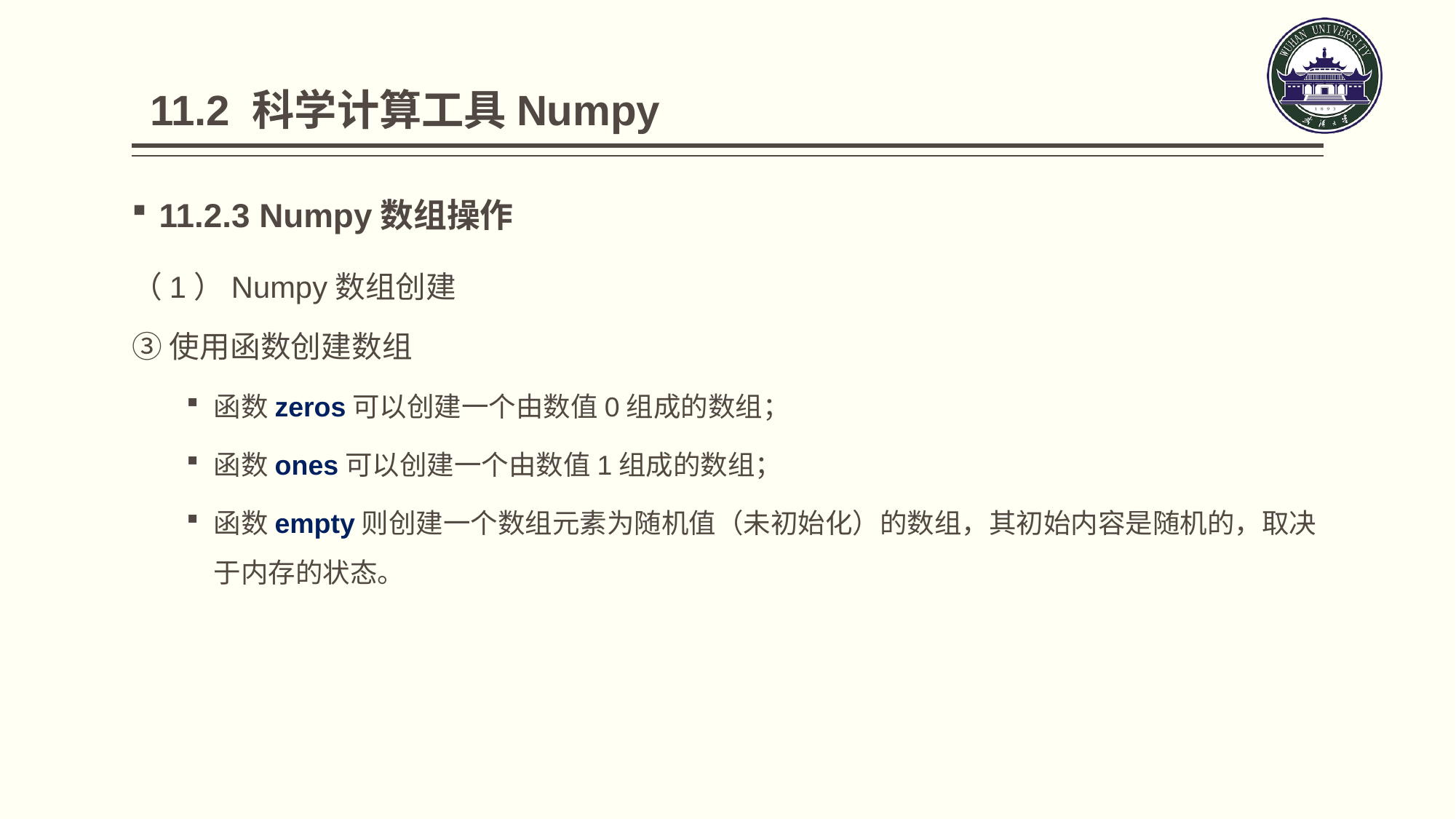

11.2 科学计算工具Numpy
11.2.3 Numpy数组操作
（1）Numpy数组创建
③使用函数创建数组
函数zeros可以创建一个由数值0组成的数组；
函数ones可以创建一个由数值1组成的数组；
函数empty则创建一个数组元素为随机值（未初始化）的数组，其初始内容是随机的，取决于内存的状态。